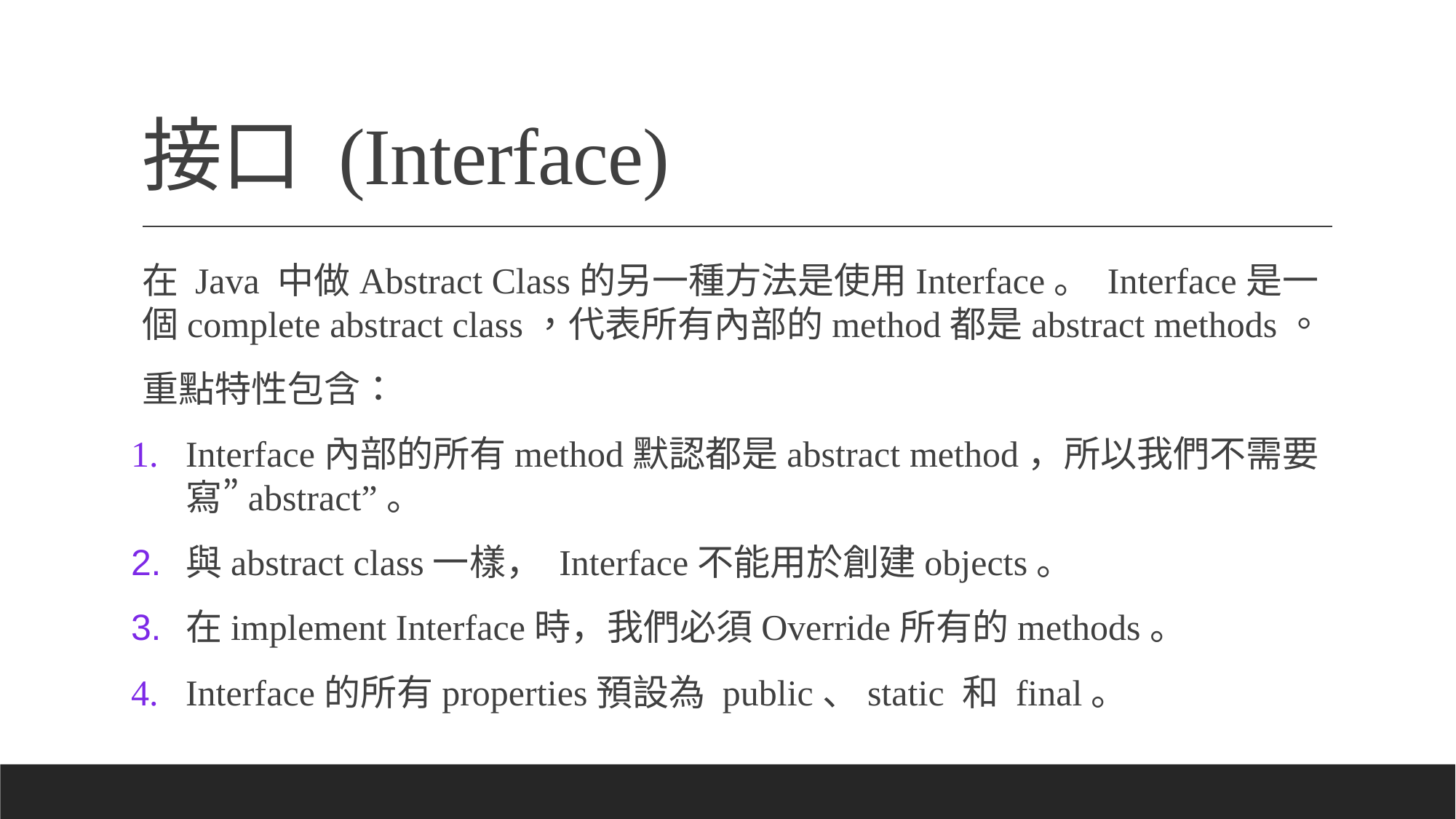

# 接口 (Interface)
在 Java 中做Abstract Class的另一種方法是使用Interface。 Interface是一個complete abstract class，代表所有內部的method都是abstract methods。
重點特性包含：
Interface內部的所有method默認都是abstract method，所以我們不需要寫”abstract”。
與abstract class一樣， Interface不能用於創建objects。
在implement Interface時，我們必須Override所有的methods。
Interface的所有properties預設為 public、static 和 final。